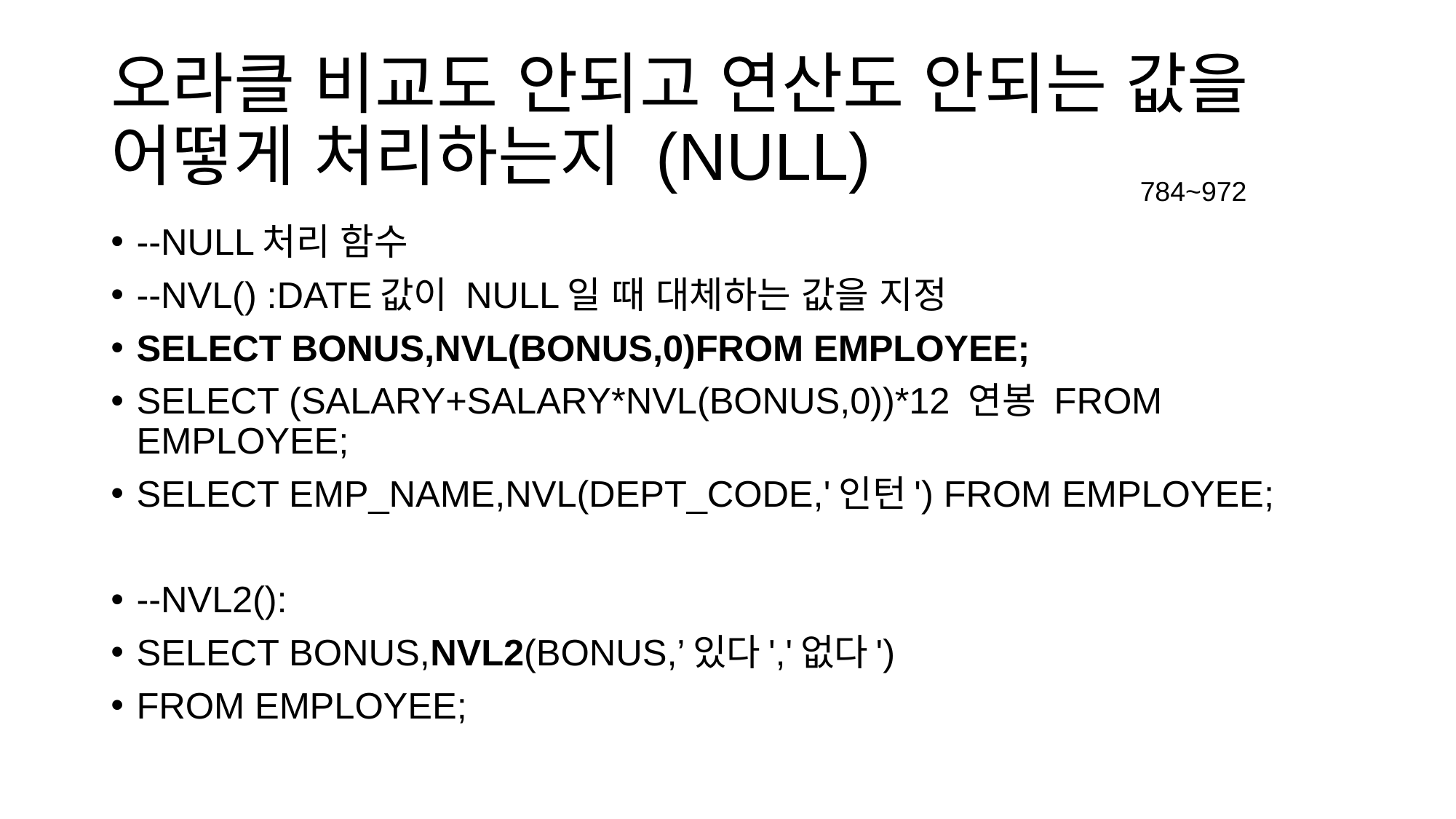

# 오라클 비교도 안되고 연산도 안되는 값을 어떻게 처리하는지 (NULL)
784~972
--NULL처리 함수
--NVL() :DATE값이 NULL일 때 대체하는 값을 지정
SELECT BONUS,NVL(BONUS,0)FROM EMPLOYEE;
SELECT (SALARY+SALARY*NVL(BONUS,0))*12 연봉 FROM EMPLOYEE;
SELECT EMP_NAME,NVL(DEPT_CODE,'인턴') FROM EMPLOYEE;

--NVL2():
SELECT BONUS,NVL2(BONUS,’있다','없다')
FROM EMPLOYEE;